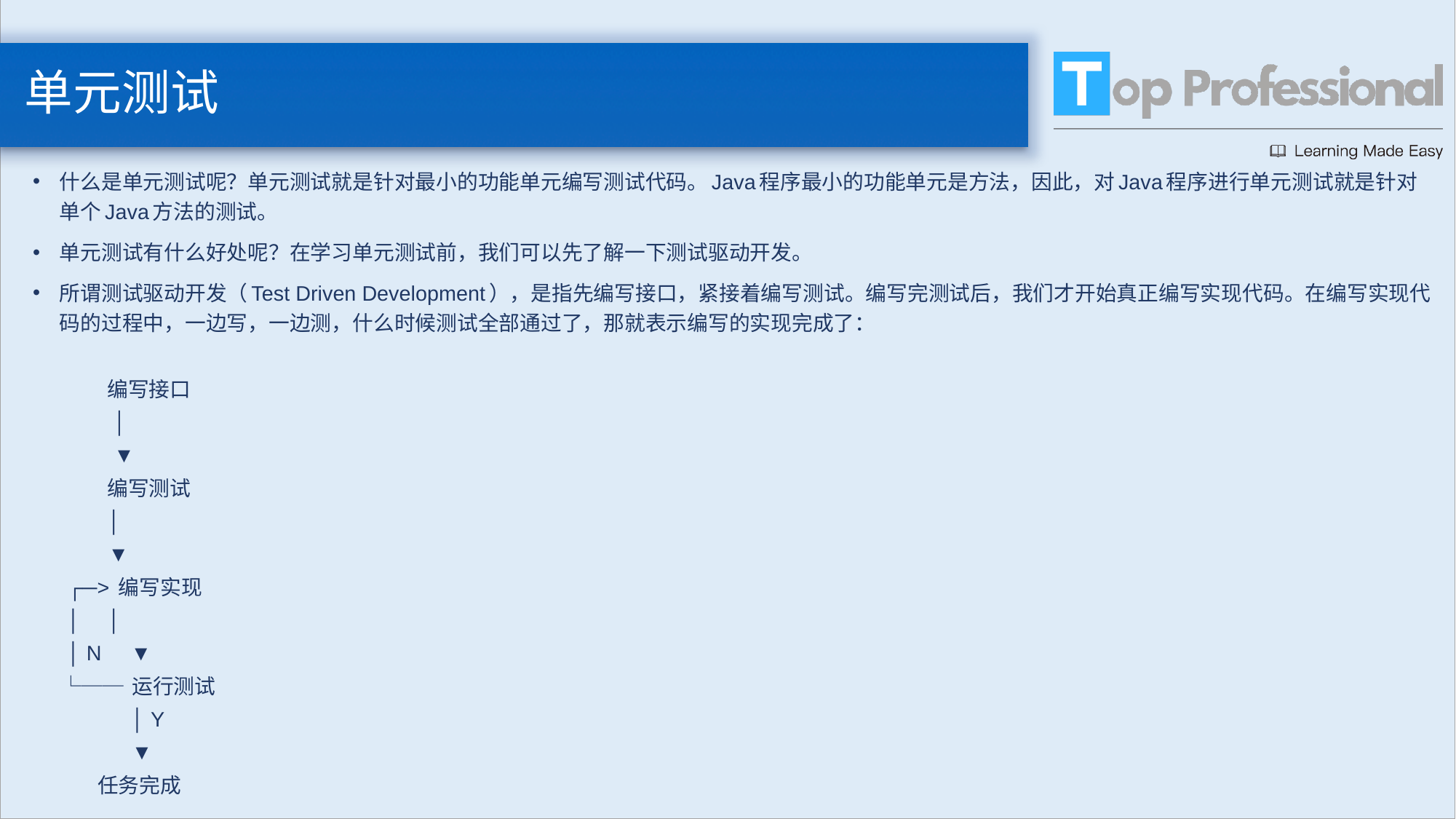

# 单元测试
什么是单元测试呢？单元测试就是针对最小的功能单元编写测试代码。Java程序最小的功能单元是方法，因此，对Java程序进行单元测试就是针对单个Java方法的测试。
单元测试有什么好处呢？在学习单元测试前，我们可以先了解一下测试驱动开发。
所谓测试驱动开发（Test Driven Development），是指先编写接口，紧接着编写测试。编写完测试后，我们才开始真正编写实现代码。在编写实现代码的过程中，一边写，一边测，什么时候测试全部通过了，那就表示编写的实现完成了：

               编写接口
    	 │
    	 ▼
               编写测试
     	│
     	▼
      ┌─> 编写实现
      │    	│
      │ N     ▼
      └── 运行测试
                 │ Y
                 ▼
             任务完成